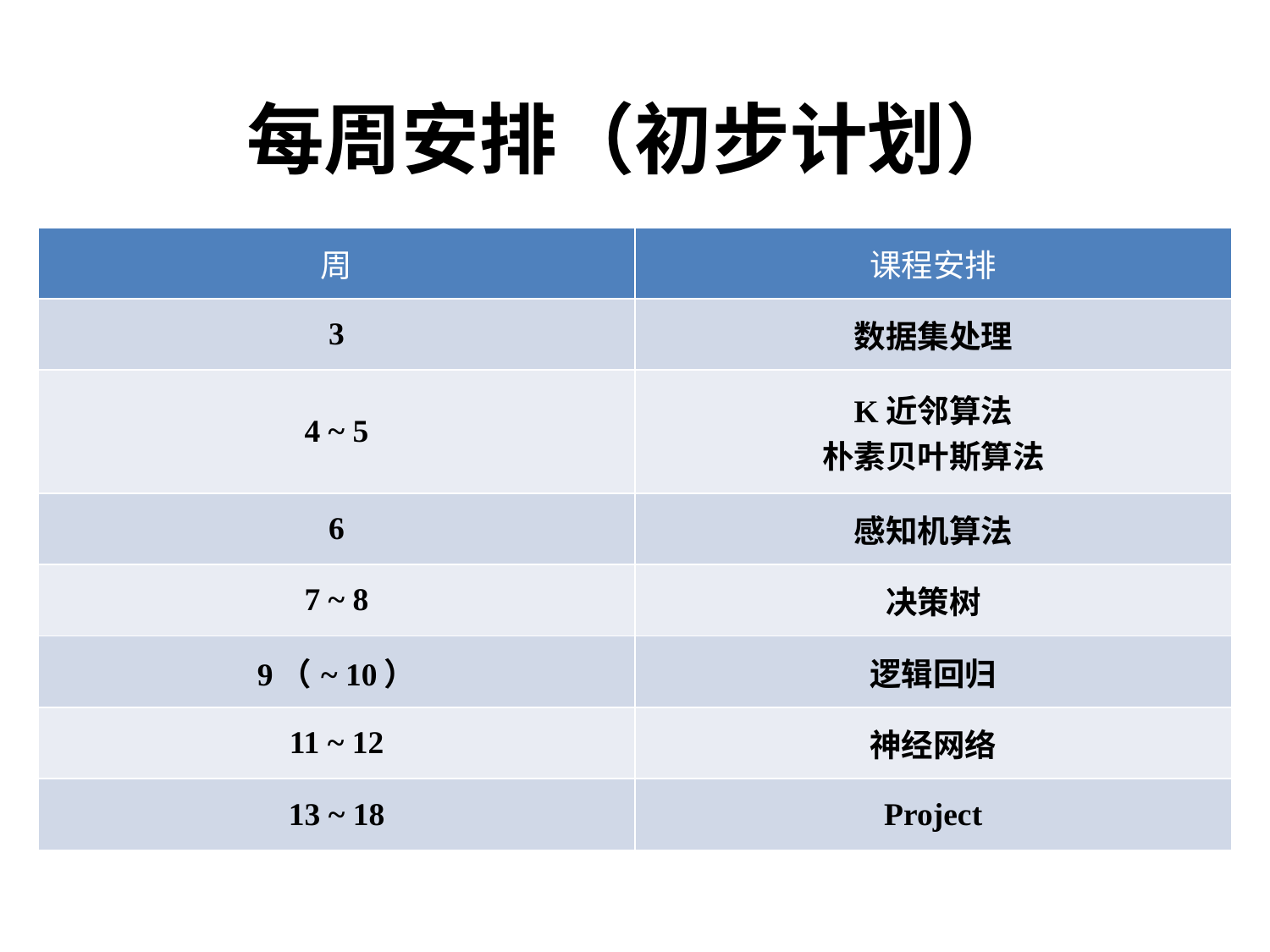

# 每周安排（初步计划）
| 周 | 课程安排 |
| --- | --- |
| 3 | 数据集处理 |
| 4 ~ 5 | K近邻算法 朴素贝叶斯算法 |
| 6 | 感知机算法 |
| 7 ~ 8 | 决策树 |
| 9（~ 10） | 逻辑回归 |
| 11 ~ 12 | 神经网络 |
| 13 ~ 18 | Project |